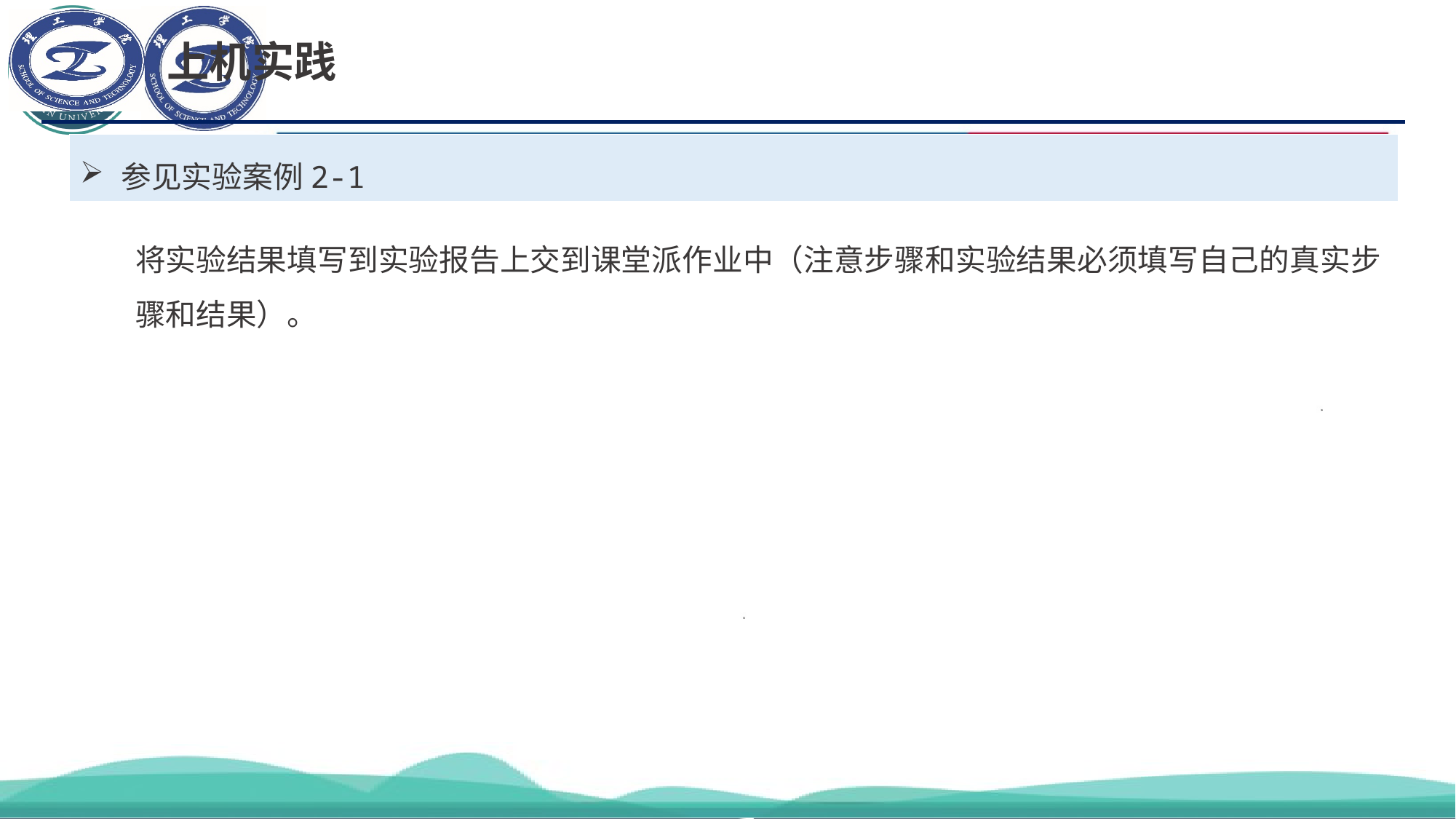

# 上机实践
参见实验案例2-1
将实验结果填写到实验报告上交到课堂派作业中（注意步骤和实验结果必须填写自己的真实步骤和结果）。